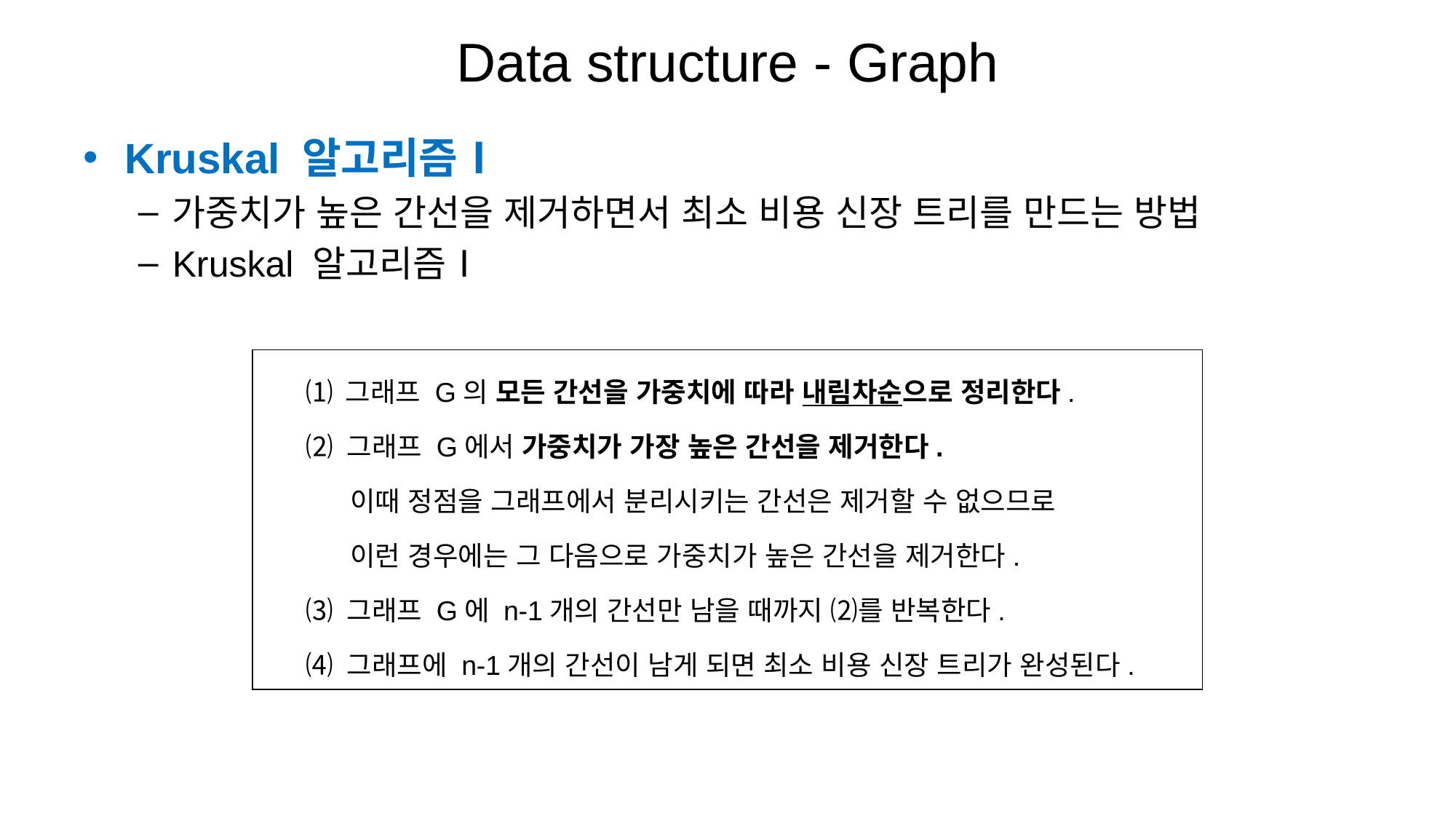

# Data structure - Graph
Kruskal 알고리즘Ⅰ
가중치가 높은 간선을 제거하면서 최소 비용 신장 트리를 만드는 방법
Kruskal 알고리즘Ⅰ

⑴ 그래프 G의 모든 간선을 가중치에 따라 내림차순으로 정리한다.
⑵ 그래프 G에서 가중치가 가장 높은 간선을 제거한다.
     이때 정점을 그래프에서 분리시키는 간선은 제거할 수 없으므로
     이런 경우에는 그 다음으로 가중치가 높은 간선을 제거한다.
⑶ 그래프 G에 n-1개의 간선만 남을 때까지 ⑵를 반복한다.
⑷ 그래프에 n-1개의 간선이 남게 되면 최소 비용 신장 트리가 완성된다.